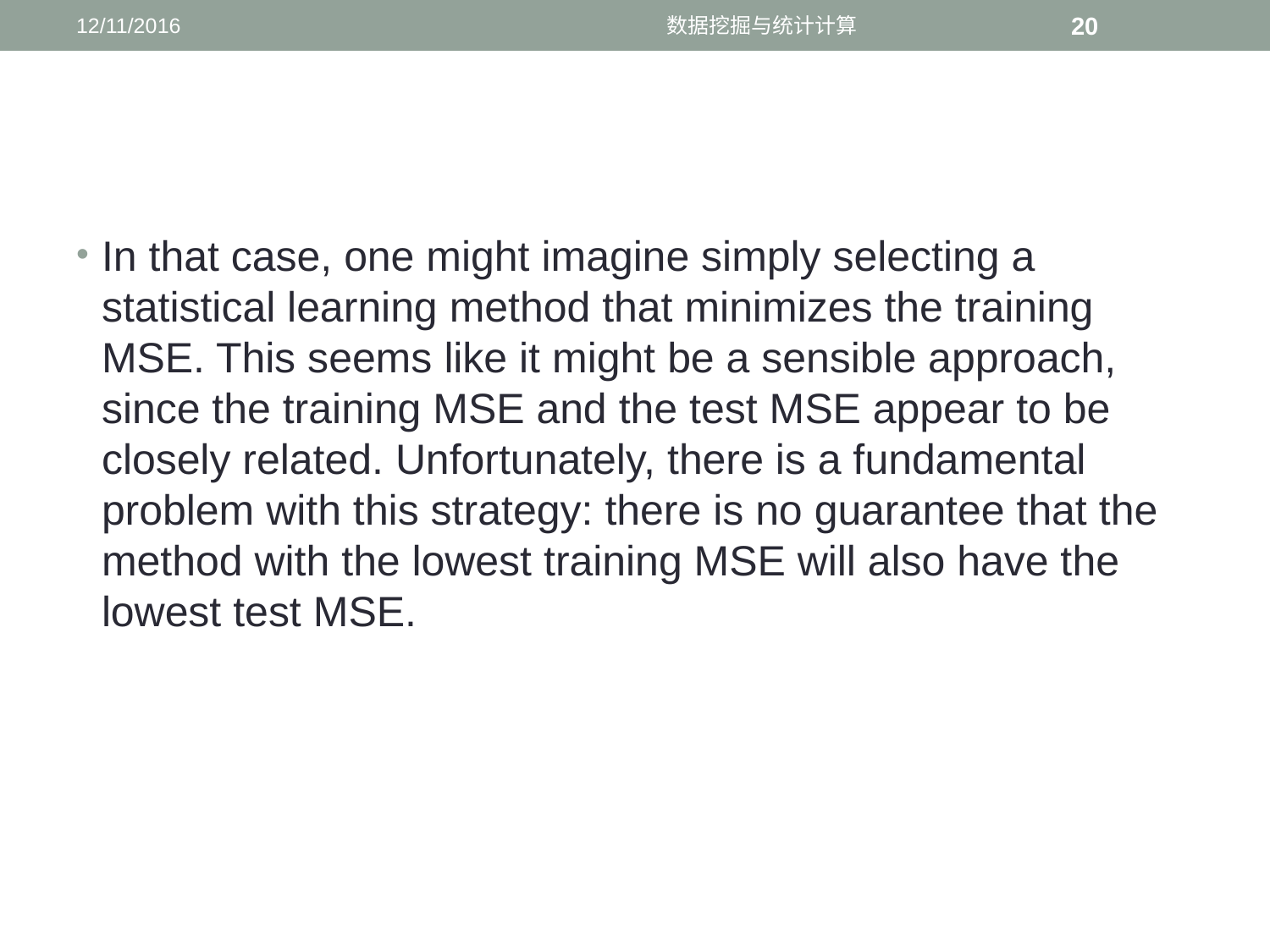

12/11/2016
数据挖掘与统计计算
20
#
In that case, one might imagine simply selecting a statistical learning method that minimizes the training MSE. This seems like it might be a sensible approach,
since the training MSE and the test MSE appear to be closely related. Unfortunately, there is a fundamental problem with this strategy: there is no guarantee that the method with the lowest training MSE will also have the lowest test MSE.